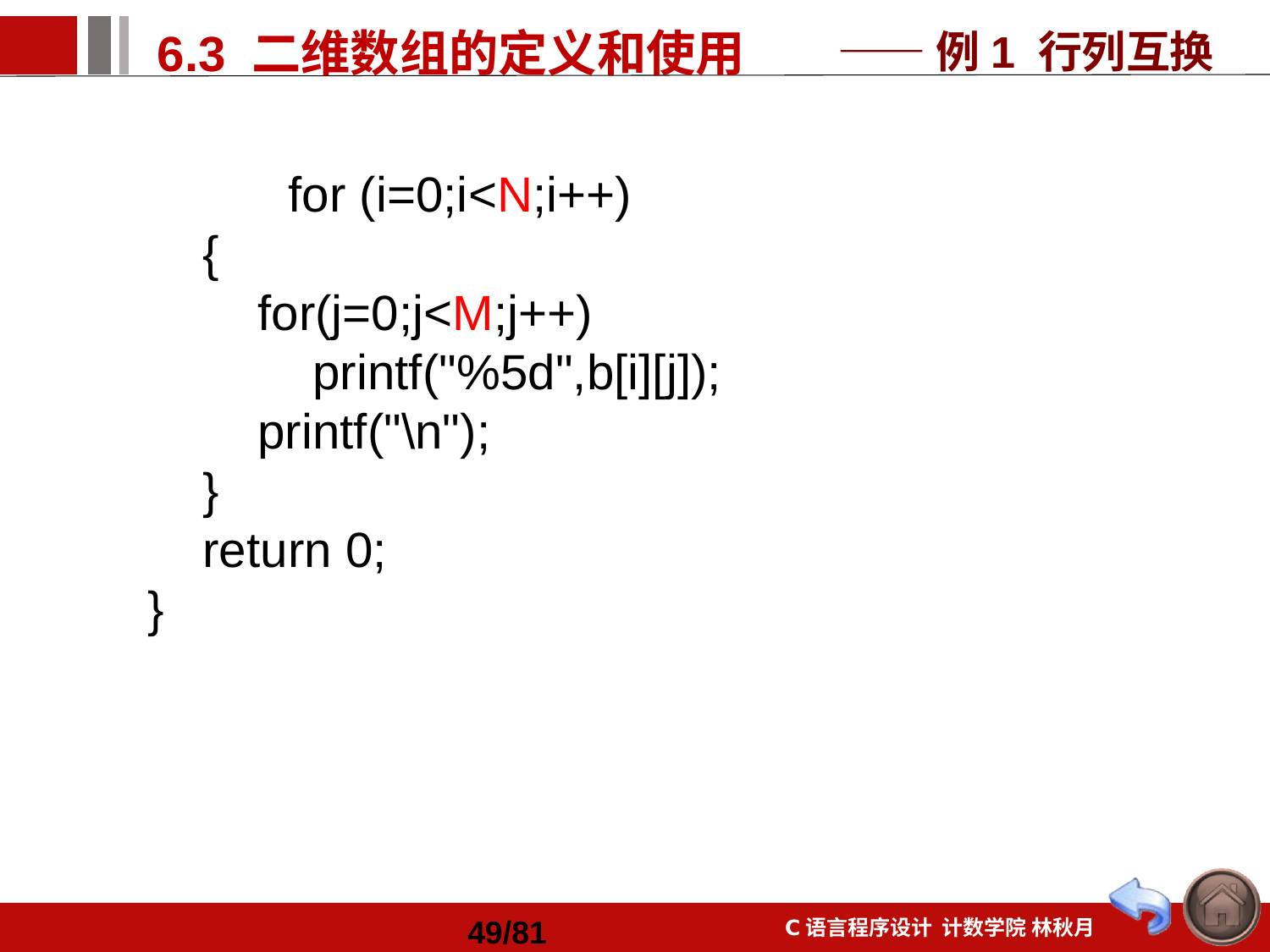

——例1 行列互换
	 for (i=0;i<N;i++)
    {
        for(j=0;j<M;j++)
            printf("%5d",b[i][j]);
        printf("\n");
    }
    return 0;
}